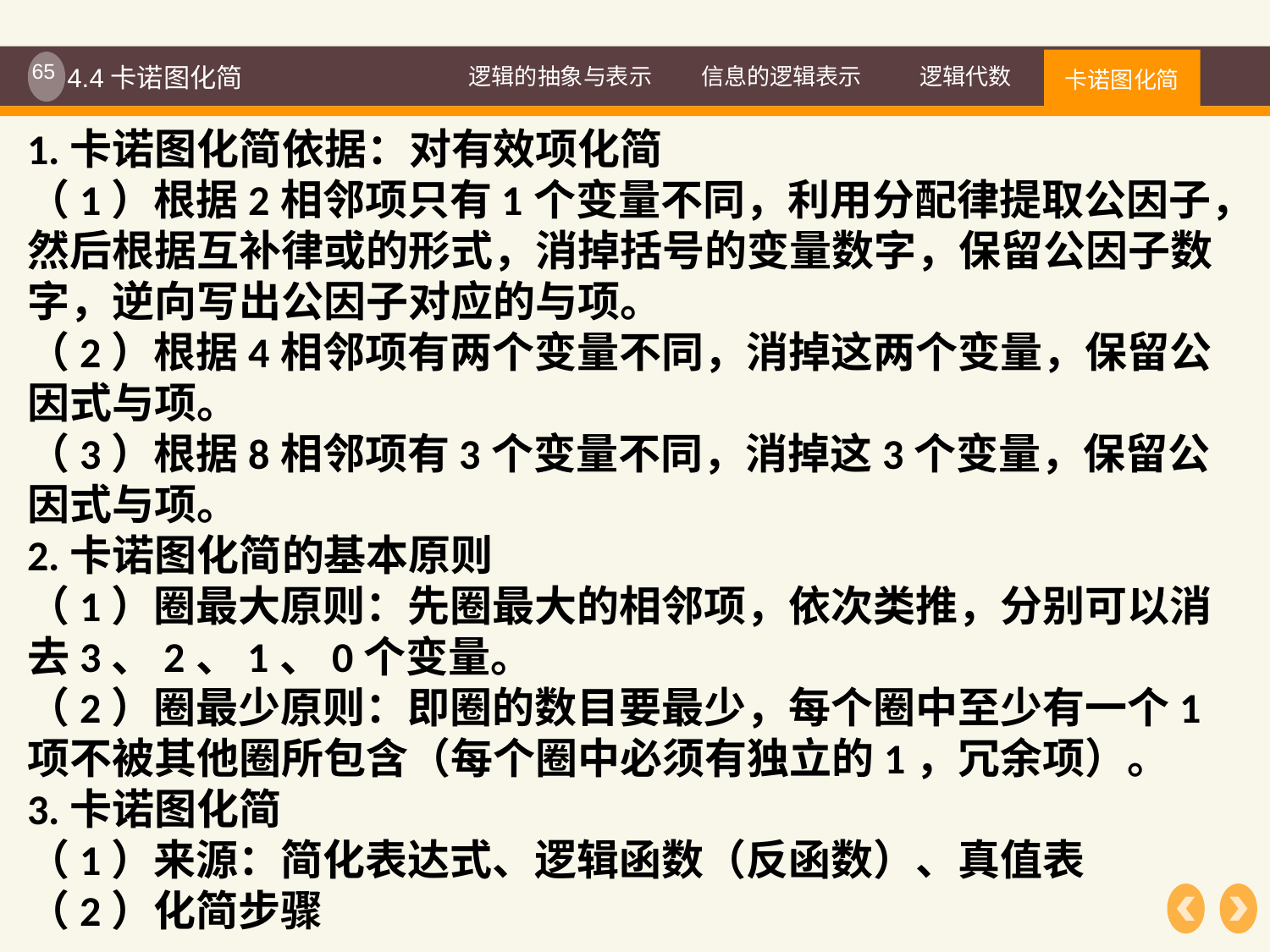

4.4卡诺图化简
1.卡诺图化简依据：对有效项化简
（1）根据2相邻项只有1个变量不同，利用分配律提取公因子，然后根据互补律或的形式，消掉括号的变量数字，保留公因子数字，逆向写出公因子对应的与项。
（2）根据4相邻项有两个变量不同，消掉这两个变量，保留公因式与项。
（3）根据8相邻项有3个变量不同，消掉这3个变量，保留公因式与项。
2.卡诺图化简的基本原则
（1）圈最大原则：先圈最大的相邻项，依次类推，分别可以消去3、2、1、0个变量。
（2）圈最少原则：即圈的数目要最少，每个圈中至少有一个1项不被其他圈所包含（每个圈中必须有独立的1，冗余项）。
3.卡诺图化简
（1）来源：简化表达式、逻辑函数（反函数）、真值表
（2）化简步骤